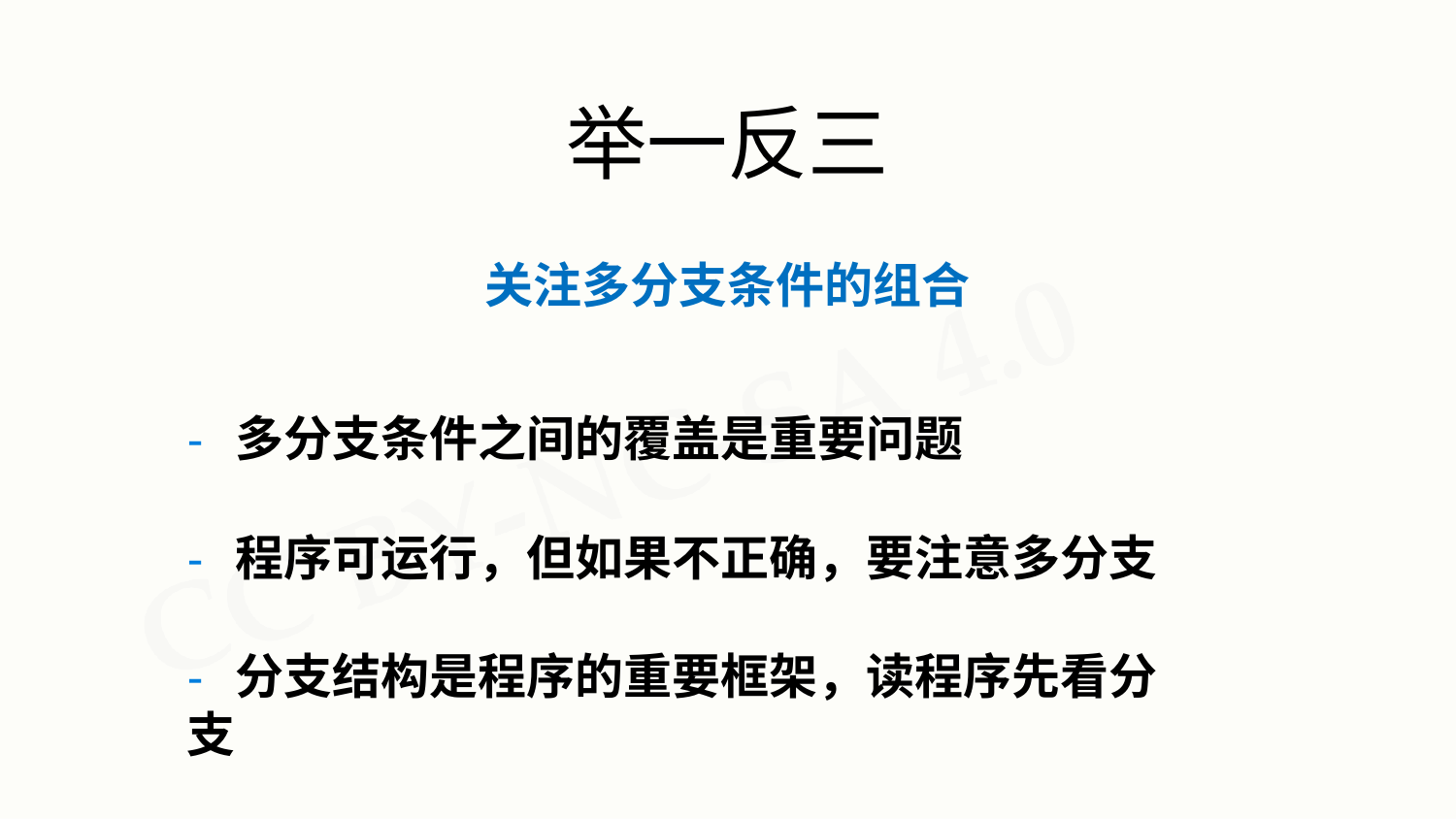

# 举一反三
关注多分支条件的组合

- 多分支条件之间的覆盖是重要问题

- 程序可运行，但如果不正确，要注意多分支

- 分支结构是程序的重要框架，读程序先看分支